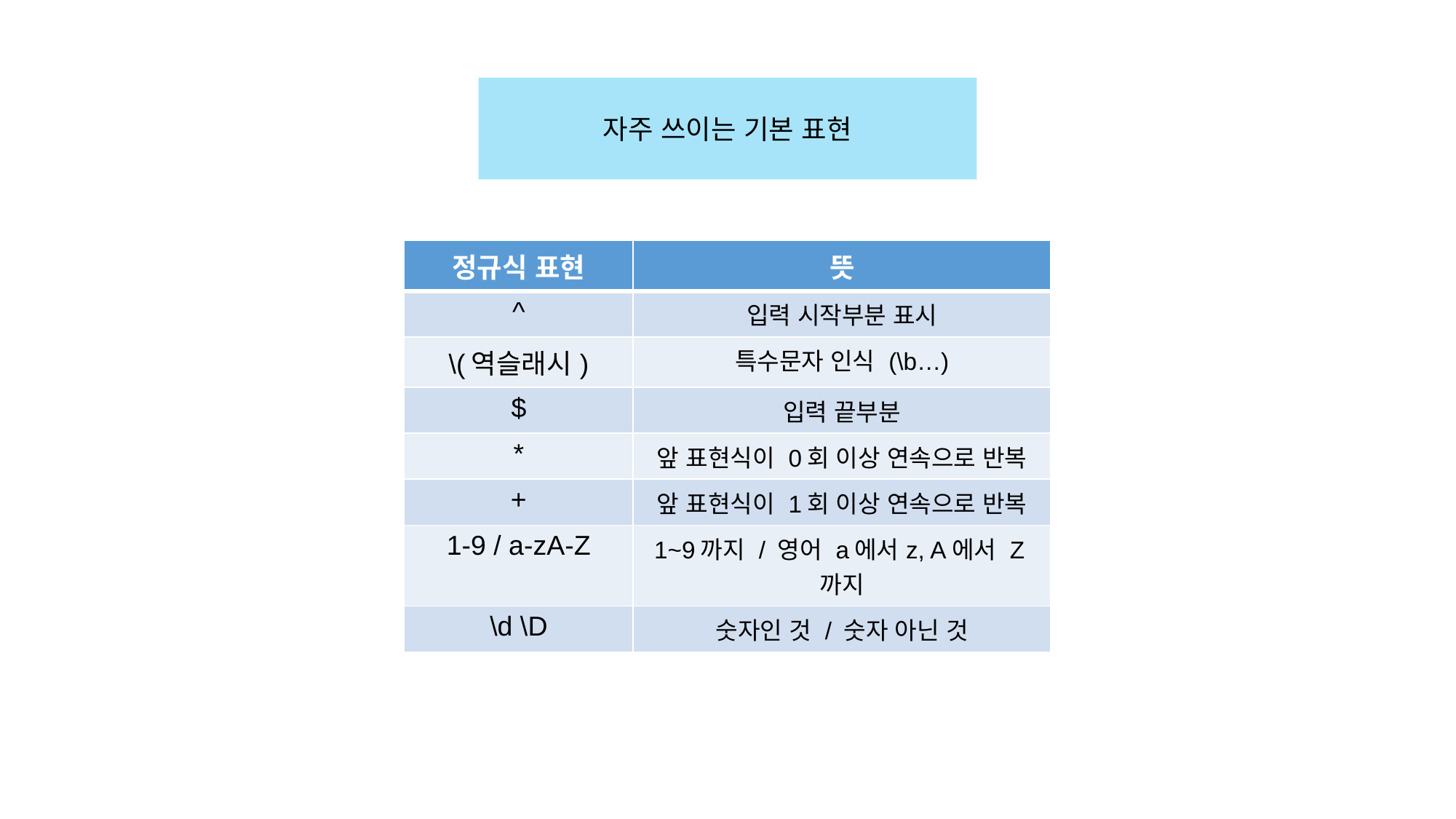

자주 쓰이는 기본 표현
| 정규식 표현 | 뜻 |
| --- | --- |
| ^ | 입력 시작부분 표시 |
| \(역슬래시) | 특수문자 인식 (\b…) |
| $ | 입력 끝부분 |
| \* | 앞 표현식이 0회 이상 연속으로 반복 |
| + | 앞 표현식이 1회 이상 연속으로 반복 |
| 1-9 / a-zA-Z | 1~9까지 / 영어 a에서z, A에서 Z까지 |
| \d \D | 숫자인 것 / 숫자 아닌 것 |